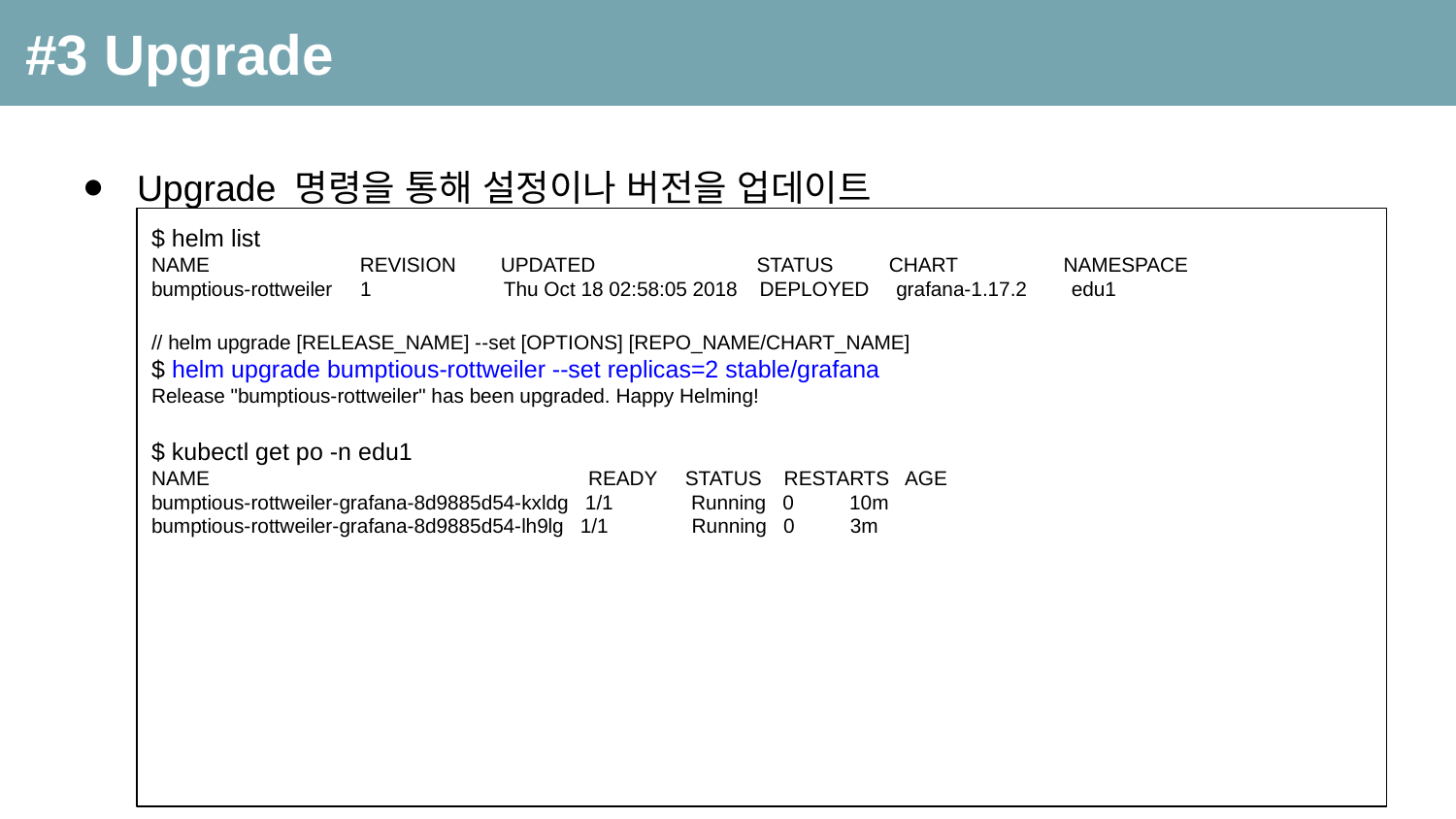

#3 Upgrade
Upgrade 명령을 통해 설정이나 버전을 업데이트
$ helm list
NAME                           REVISION        UPDATED                             STATUS          CHART                   NAMESPACE
bumptious-rottweiler     1       	           Thu Oct 18 02:58:05 2018    DEPLOYED	   grafana-1.17.2        edu1

// helm upgrade [RELEASE_NAME] --set [OPTIONS] [REPO_NAME/CHART_NAME]
$ helm upgrade bumptious-rottweiler --set replicas=2 stable/grafana
Release "bumptious-rottweiler" has been upgraded. Happy Helming!

$ kubectl get po -n edu1
NAME                                                                    READY     STATUS    RESTARTS   AGE
bumptious-rottweiler-grafana-8d9885d54-kxldg   1/1              Running   0          10m
bumptious-rottweiler-grafana-8d9885d54-lh9lg   1/1               Running   0          3m